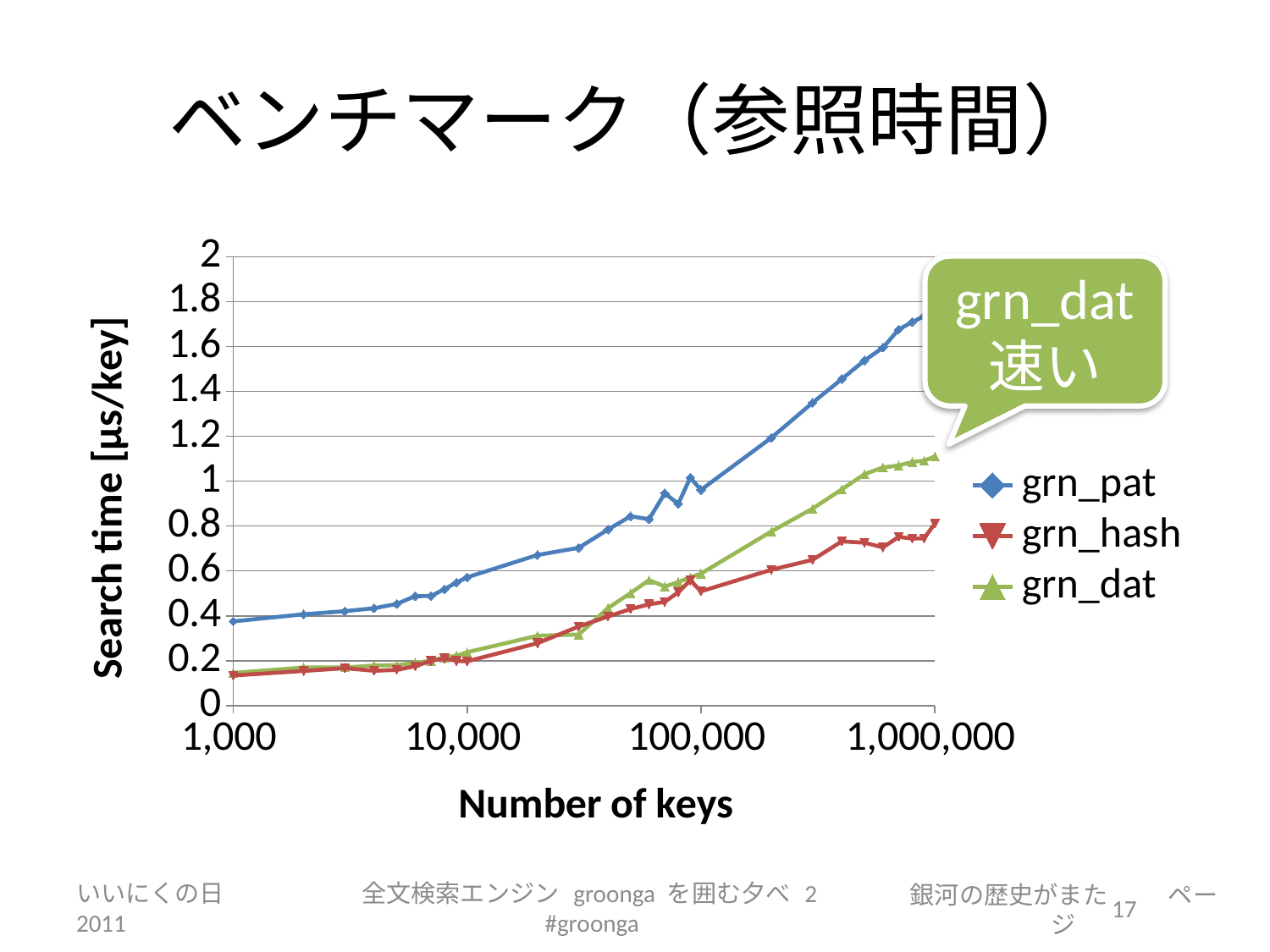

# ベンチマーク（参照時間）

### Chart

| Category | grn_pat | grn_hash | grn_dat |
|---|---|---|---|
grn_dat
速い
いいにくの日 2011
全文検索エンジン groonga を囲む夕べ 2  #groonga
17